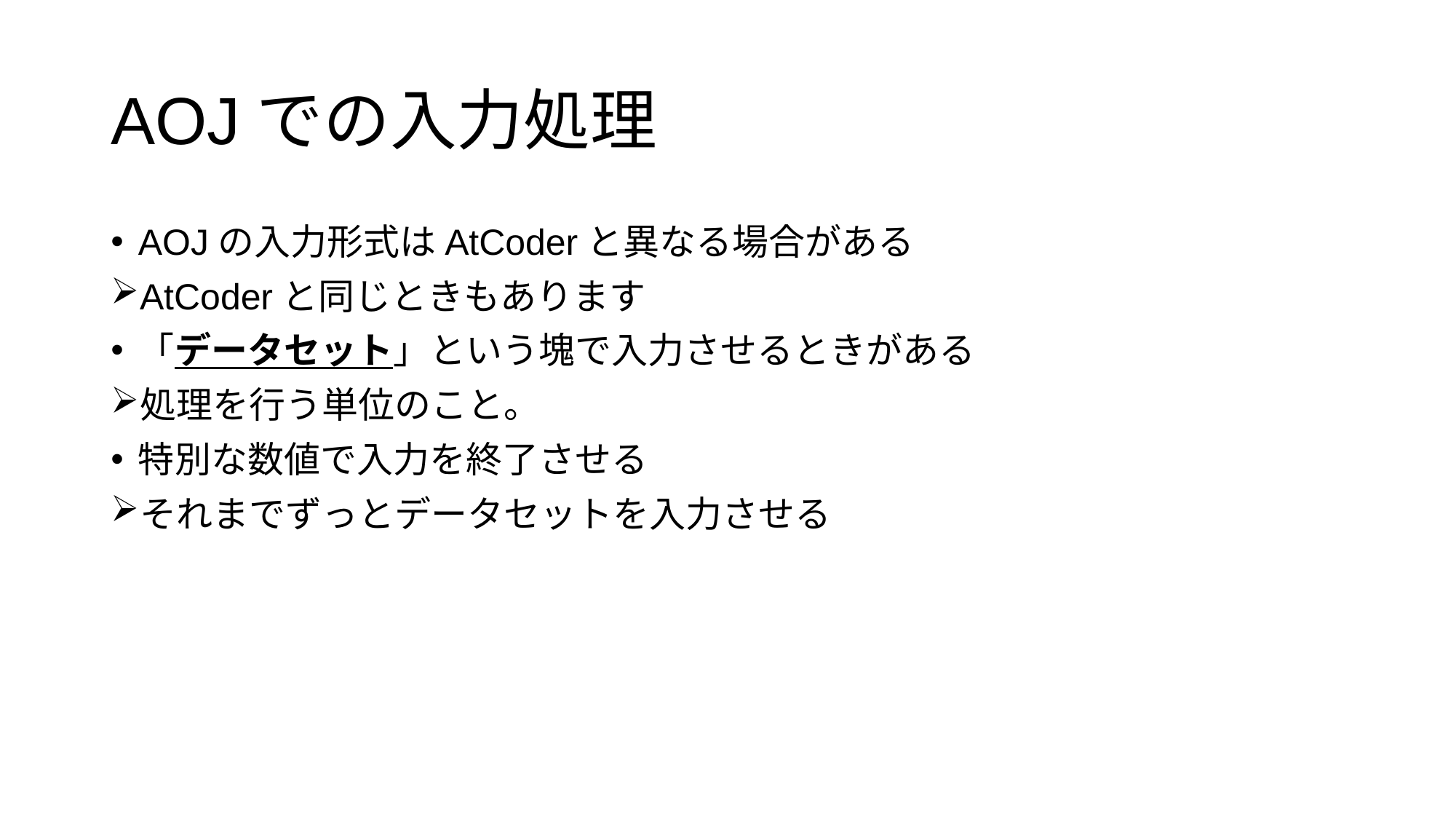

# AOJでの入力処理
AOJの入力形式はAtCoderと異なる場合がある
AtCoderと同じときもあります
「データセット」という塊で入力させるときがある
処理を行う単位のこと。
特別な数値で入力を終了させる
それまでずっとデータセットを入力させる